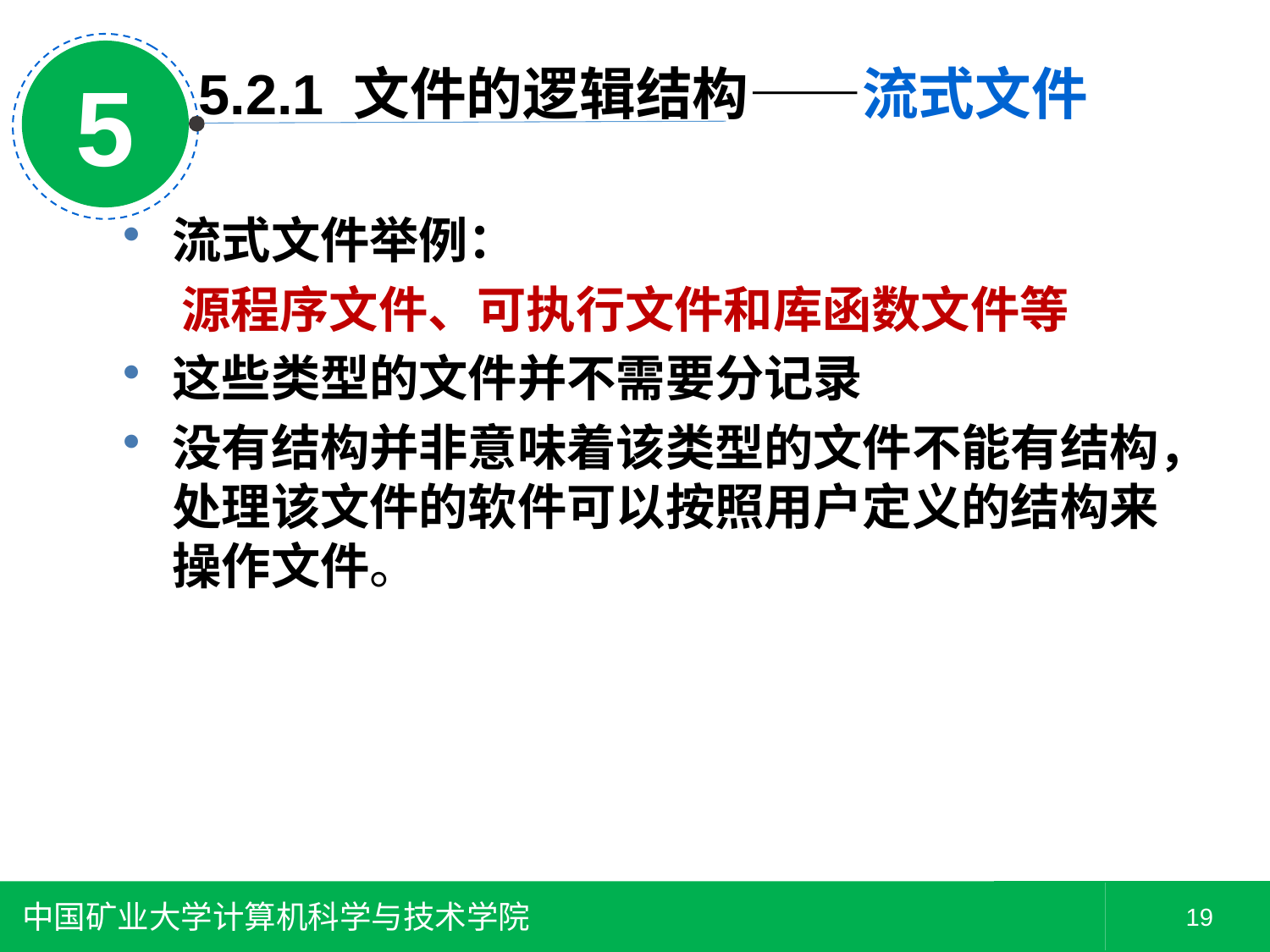

5
5.2.1 文件的逻辑结构——流式文件

流式文件举例：
    源程序文件、可执行文件和库函数文件等
这些类型的文件并不需要分记录
没有结构并非意味着该类型的文件不能有结构，处理该文件的软件可以按照用户定义的结构来操作文件。